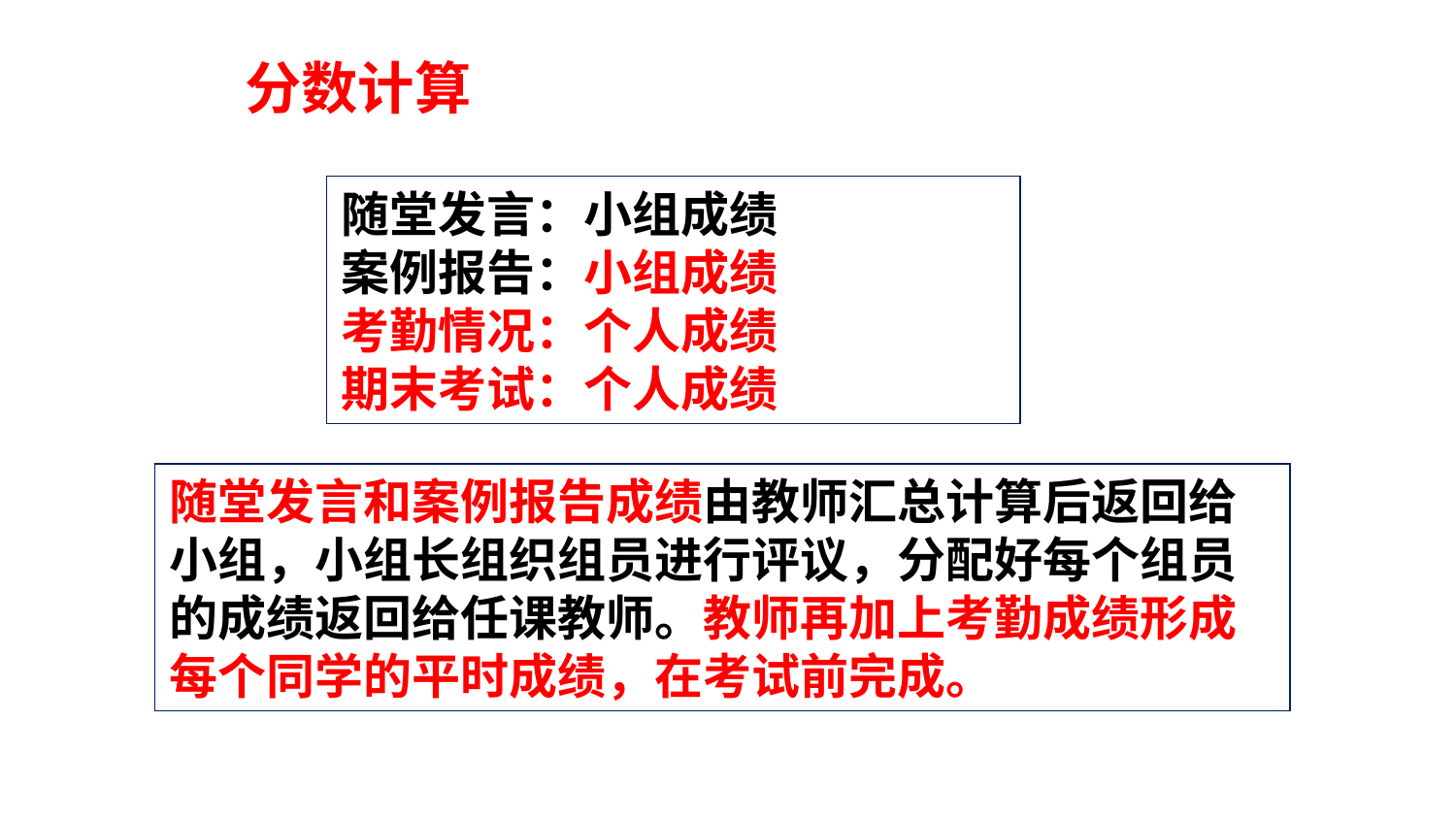

分数计算
随堂发言：小组成绩
案例报告：小组成绩
考勤情况：个人成绩
期末考试：个人成绩
随堂发言和案例报告成绩由教师汇总计算后返回给小组，小组长组织组员进行评议，分配好每个组员的成绩返回给任课教师。教师再加上考勤成绩形成每个同学的平时成绩，在考试前完成。